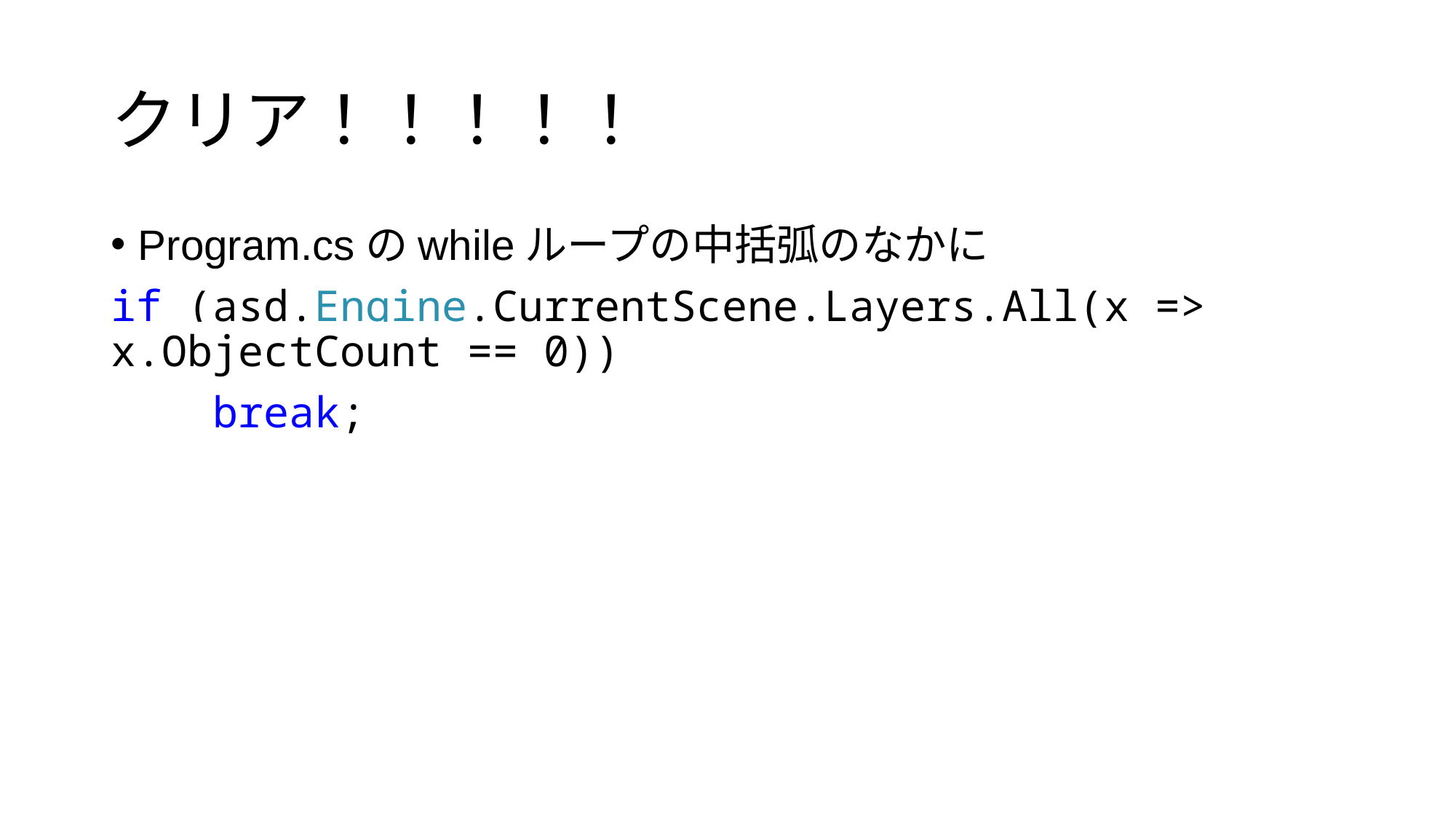

# クリア！！！！！
Program.csのwhileループの中括弧のなかに
if (asd.Engine.CurrentScene.Layers.All(x => x.ObjectCount == 0))
    break;